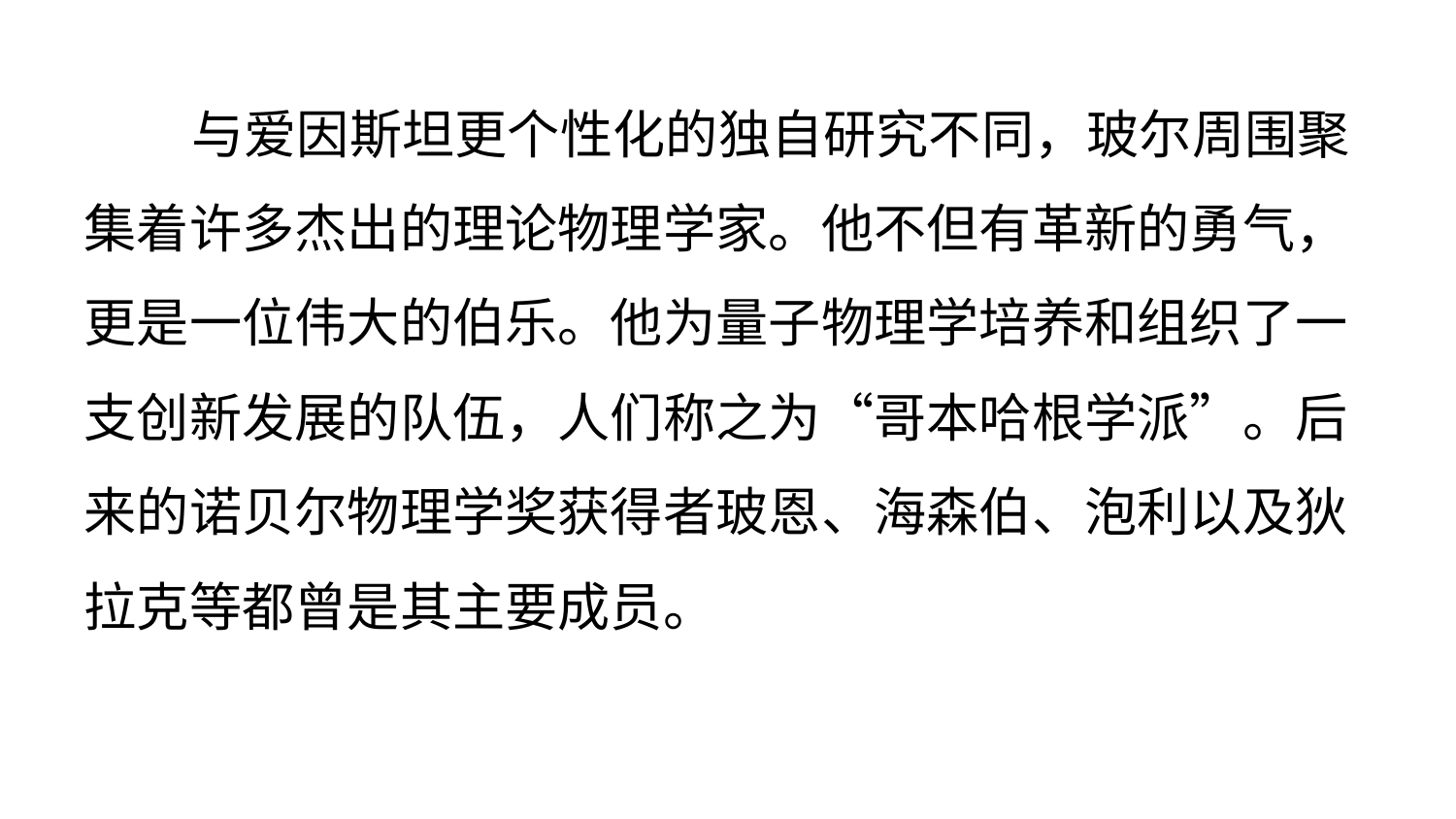

与爱因斯坦更个性化的独自研究不同，玻尔周围聚集着许多杰出的理论物理学家。他不但有革新的勇气，更是一位伟大的伯乐。他为量子物理学培养和组织了一支创新发展的队伍，人们称之为“哥本哈根学派”。后来的诺贝尔物理学奖获得者玻恩、海森伯、泡利以及狄拉克等都曾是其主要成员。